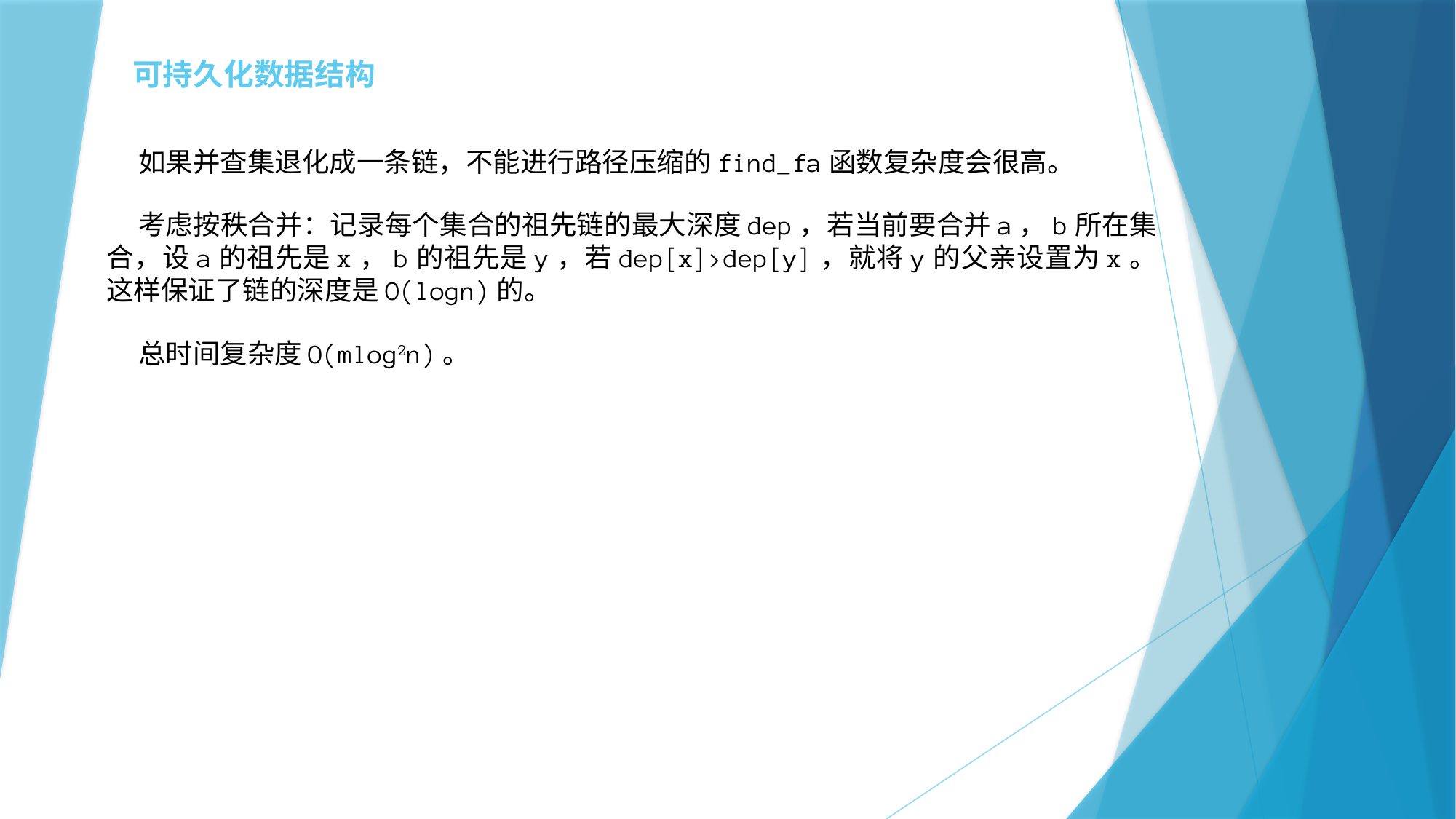

# 可持久化数据结构
如果并查集退化成一条链，不能进行路径压缩的find_fa函数复杂度会很高。
考虑按秩合并：记录每个集合的祖先链的最大深度dep，若当前要合并a，b所在集合，设a的祖先是x，b的祖先是y，若dep[x]>dep[y]，就将y的父亲设置为x。这样保证了链的深度是O(logn)的。
总时间复杂度O(mlog2n)。